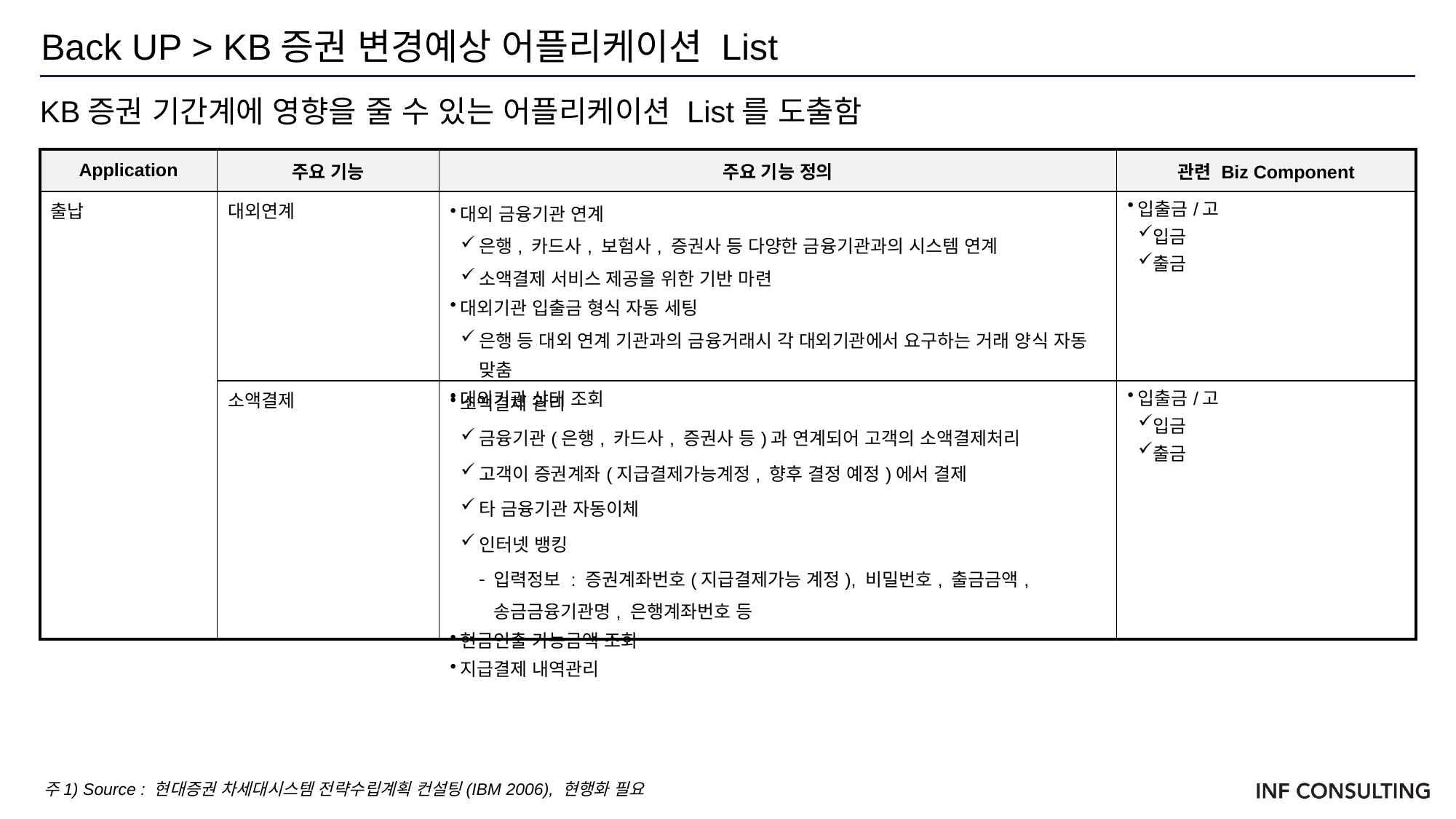

# Back UP > KB증권 변경예상 어플리케이션 List
KB증권 기간계에 영향을 줄 수 있는 어플리케이션 List를 도출함
| Application | 주요 기능 | 주요 기능 정의 | 관련 Biz Component |
| --- | --- | --- | --- |
| 출납 | 대외연계 | 대외 금융기관 연계 은행, 카드사, 보험사, 증권사 등 다양한 금융기관과의 시스템 연계 소액결제 서비스 제공을 위한 기반 마련 대외기관 입출금 형식 자동 세팅 은행 등 대외 연계 기관과의 금융거래시 각 대외기관에서 요구하는 거래 양식 자동 맞춤 대외기관 상태 조회 | 입출금/고 입금 출금 |
|  | 소액결제 | 소액결제 관리 금융기관(은행, 카드사, 증권사 등)과 연계되어 고객의 소액결제처리 고객이 증권계좌(지급결제가능계정, 향후 결정 예정)에서 결제 타 금융기관 자동이체 인터넷 뱅킹 입력정보 : 증권계좌번호(지급결제가능 계정), 비밀번호, 출금금액, 송금금융기관명, 은행계좌번호 등 현금인출 가능금액 조회 지급결제 내역관리 | 입출금/고 입금 출금 |
주1) Source : 현대증권 차세대시스템 전략수립계획 컨설팅(IBM 2006), 현행화 필요